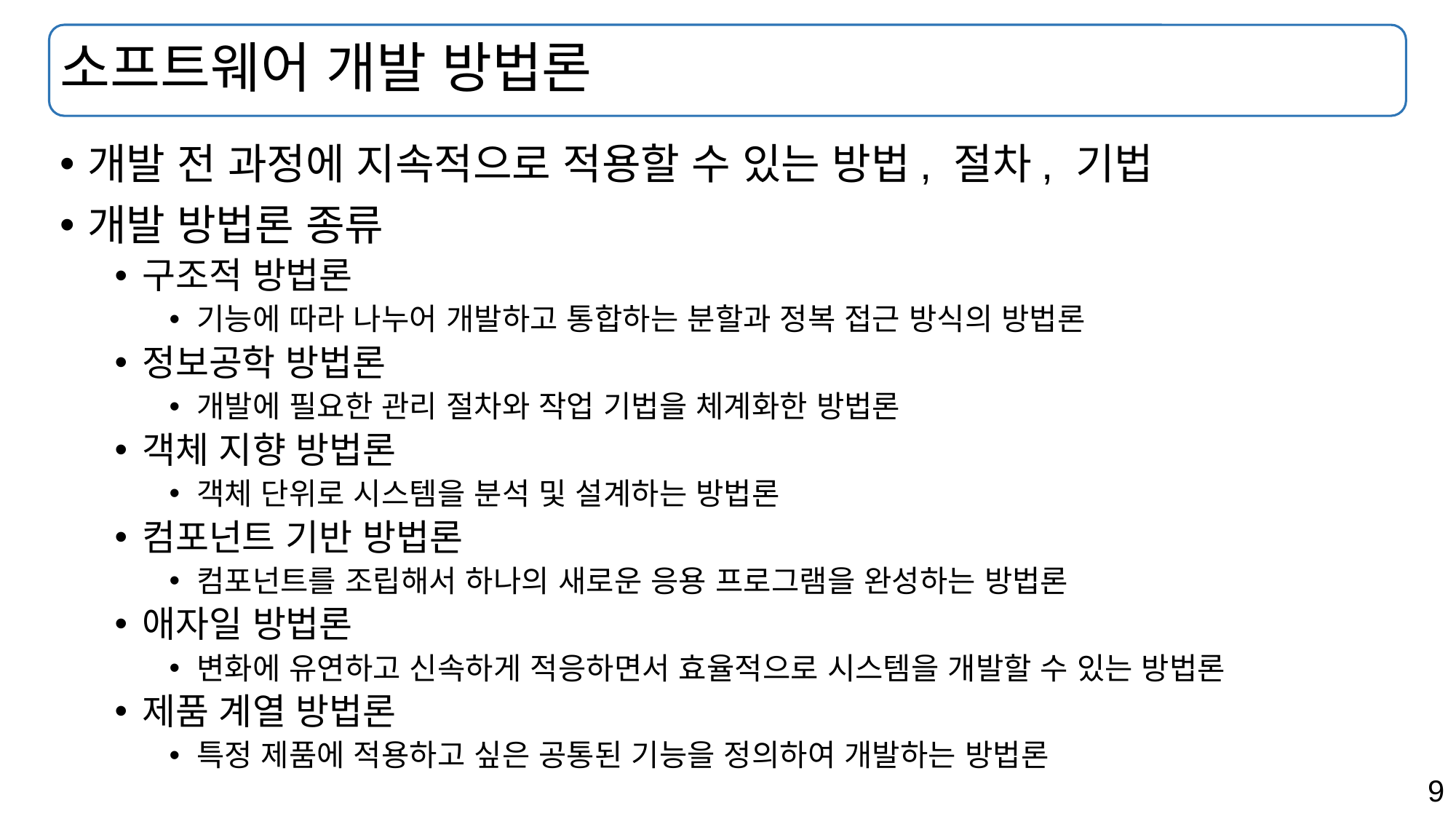

# 소프트웨어 개발 방법론
개발 전 과정에 지속적으로 적용할 수 있는 방법, 절차, 기법
개발 방법론 종류
구조적 방법론
기능에 따라 나누어 개발하고 통합하는 분할과 정복 접근 방식의 방법론
정보공학 방법론
개발에 필요한 관리 절차와 작업 기법을 체계화한 방법론
객체 지향 방법론
객체 단위로 시스템을 분석 및 설계하는 방법론
컴포넌트 기반 방법론
컴포넌트를 조립해서 하나의 새로운 응용 프로그램을 완성하는 방법론
애자일 방법론
변화에 유연하고 신속하게 적응하면서 효율적으로 시스템을 개발할 수 있는 방법론
제품 계열 방법론
특정 제품에 적용하고 싶은 공통된 기능을 정의하여 개발하는 방법론